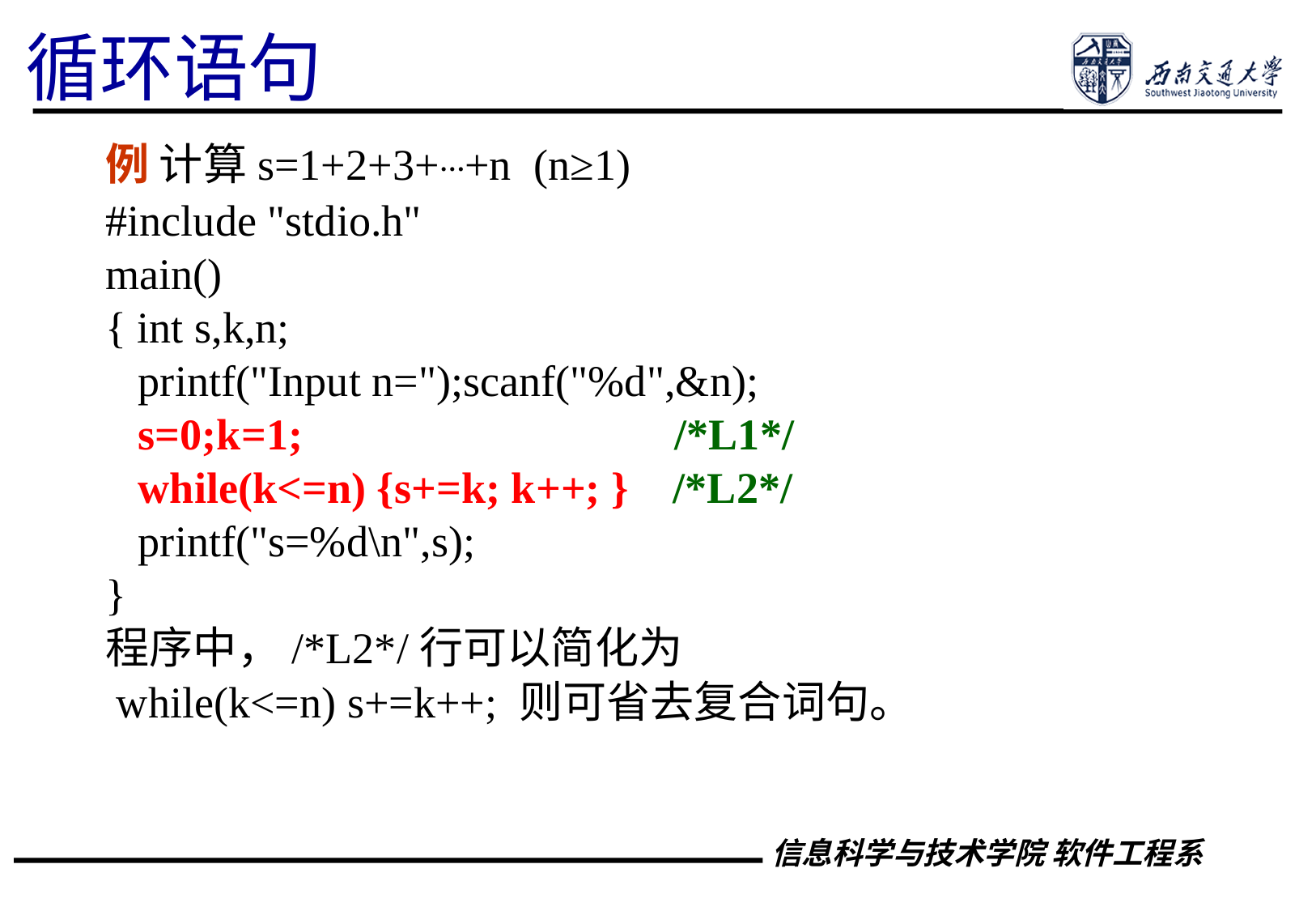

循环语句
例 计算s=1+2+3+…+n  (n≥1)
#include "stdio.h"
main()
{ int s,k,n;
   printf("Input n=");scanf("%d",&n);
   s=0;k=1;                                  /*L1*/
   while(k<=n) {s+=k; k++; }    /*L2*/
   printf("s=%d\n",s);
}
程序中，/*L2*/行可以简化为
 while(k<=n) s+=k++; 则可省去复合词句。